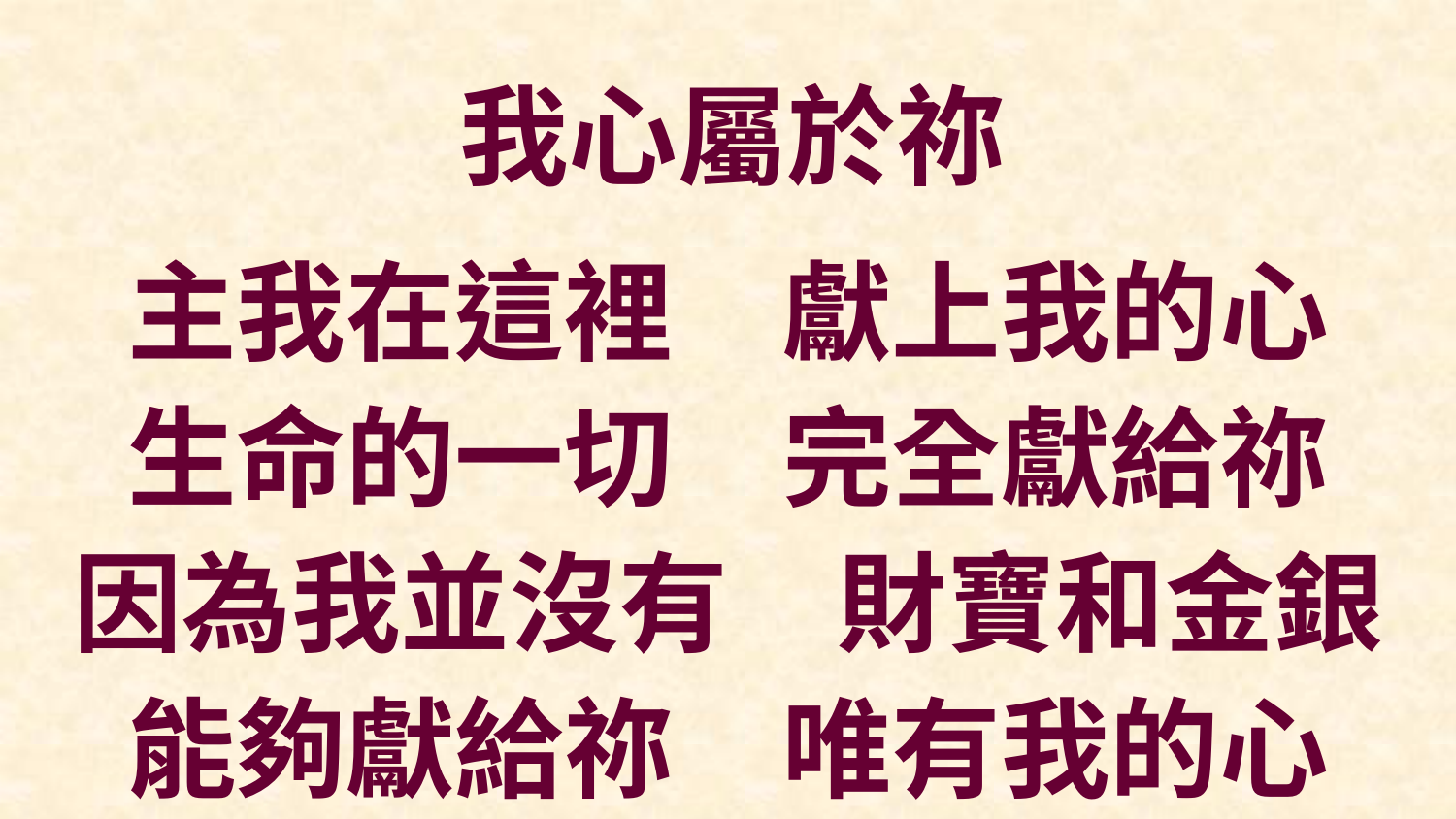

# 我心屬於祢
主我在這裡　獻上我的心
生命的一切　完全獻給祢
因為我並沒有　財寶和金銀
能夠獻給祢　唯有我的心